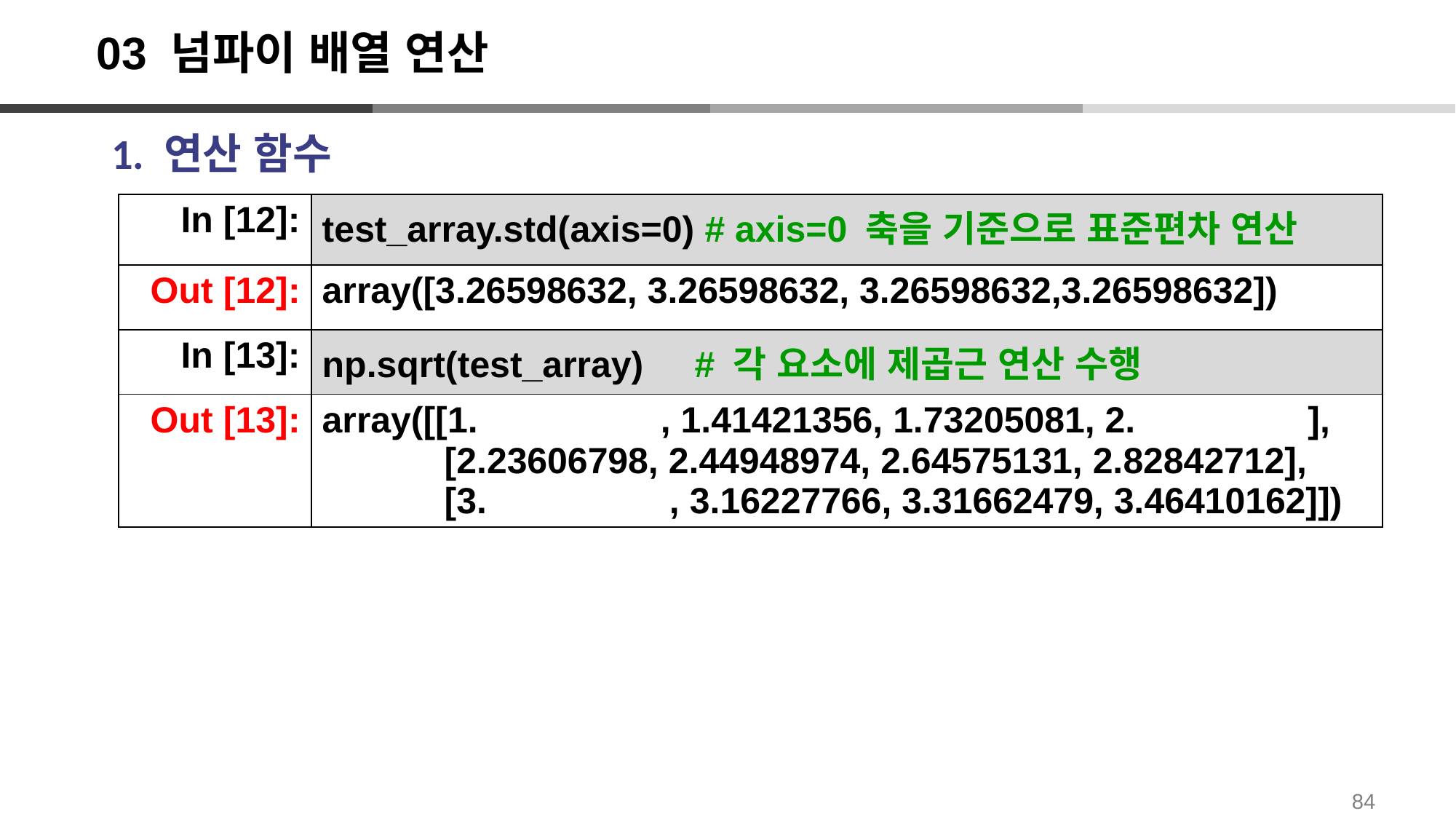

# 03 넘파이 배열 연산
1. 연산 함수
| In [12]: | test\_array.std(axis=0) # axis=0 축을 기준으로 표준편차 연산 |
| --- | --- |
| Out [12]: | array([3.26598632, 3.26598632, 3.26598632,3.26598632]) |
| In [13]: | np.sqrt(test\_array) # 각 요소에 제곱근 연산 수행 |
| Out [13]: | array([[1. , 1.41421356, 1.73205081, 2. ], [2.23606798, 2.44948974, 2.64575131, 2.82842712], [3. , 3.16227766, 3.31662479, 3.46410162]]) |